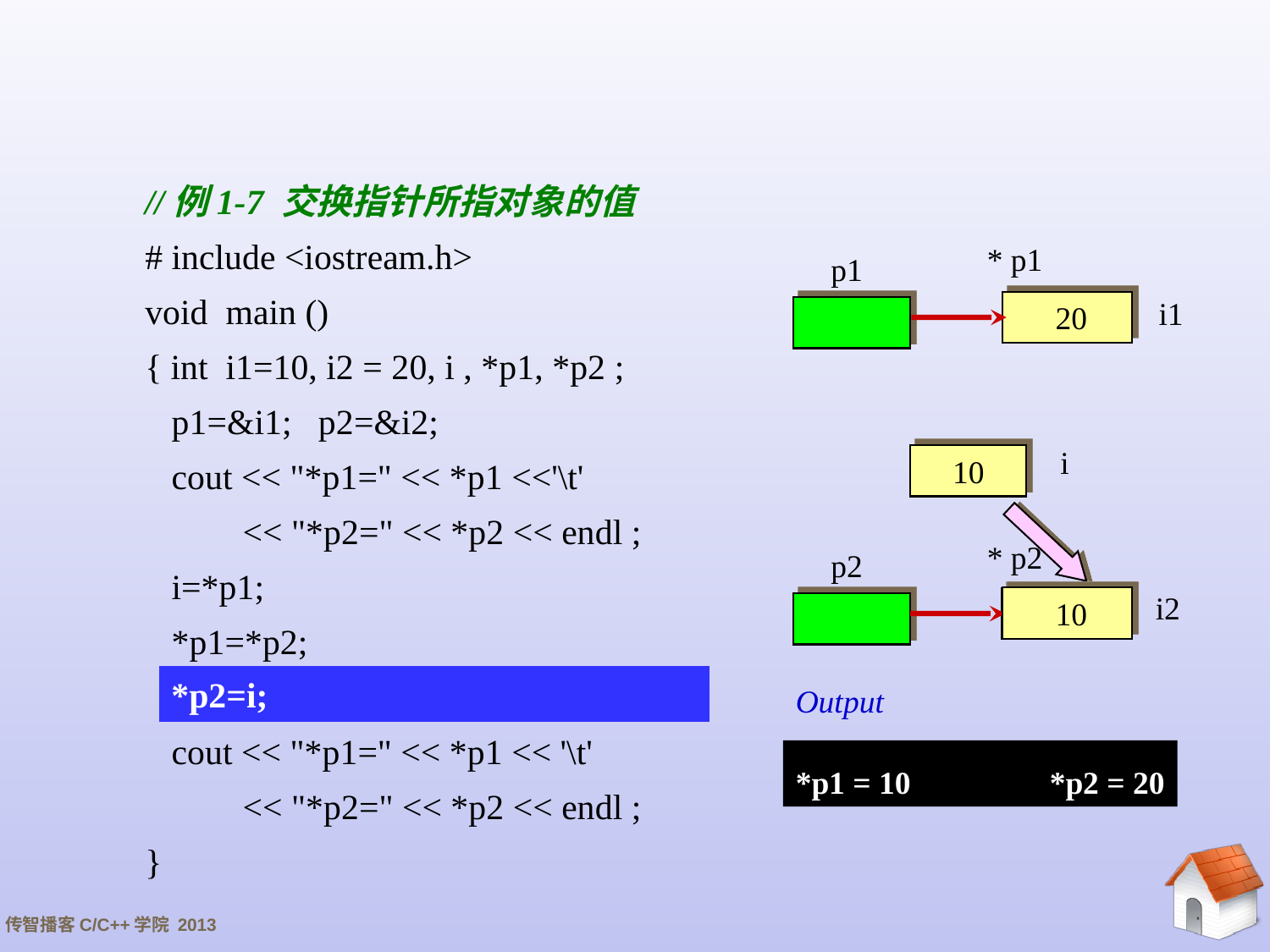

//例1-7 交换指针所指对象的值
# include <iostream.h>
void  main ()
{ int  i1=10, i2 = 20, i , *p1, *p2 ;
   p1=&i1;   p2=&i2;
   cout << "*p1=" << *p1 <<'\t'
           << "*p2=" << *p2 << endl ;
   i=*p1;
   *p1=*p2;
   *p2=i;
   cout << "*p1=" << *p1 << '\t'
           << "*p2=" << *p2 << endl ;
}
* p1
* p2
p1

i1
     20

i
10

p2

i2
     20
     10
Output
*p2=i;
*p1 = 10		*p2 = 20